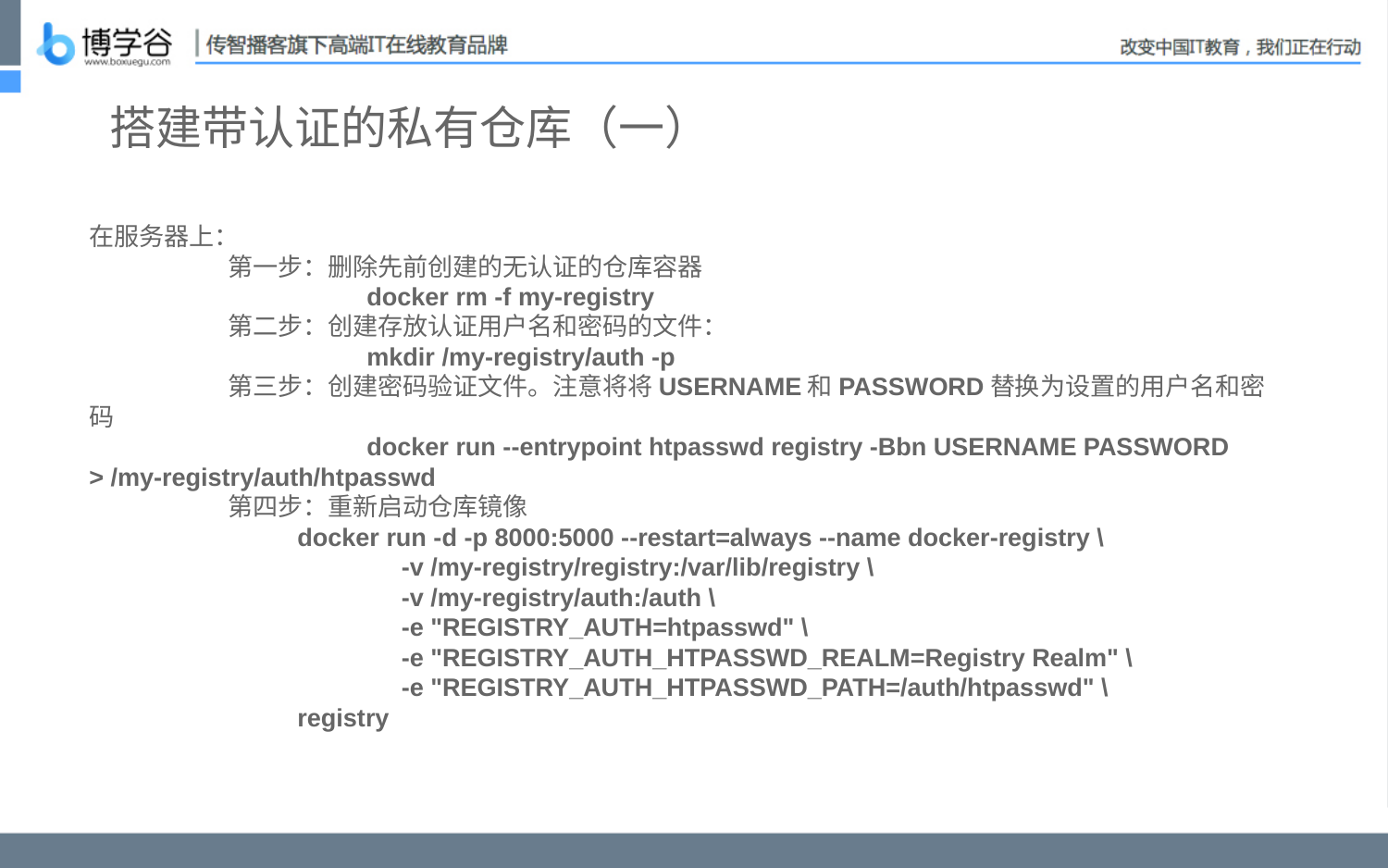

# 搭建带认证的私有仓库（一）
在服务器上：
	第一步：删除先前创建的无认证的仓库容器
		docker rm -f my-registry
	第二步：创建存放认证用户名和密码的文件：
		mkdir /my-registry/auth -p
	第三步：创建密码验证文件。注意将将USERNAME和PASSWORD替换为设置的用户名和密码
		docker run --entrypoint htpasswd registry -Bbn USERNAME PASSWORD > /my-registry/auth/htpasswd
	第四步：重新启动仓库镜像
docker run -d -p 8000:5000 --restart=always --name docker-registry \
-v /my-registry/registry:/var/lib/registry \
-v /my-registry/auth:/auth \
-e "REGISTRY_AUTH=htpasswd" \
-e "REGISTRY_AUTH_HTPASSWD_REALM=Registry Realm" \
-e "REGISTRY_AUTH_HTPASSWD_PATH=/auth/htpasswd" \
registry